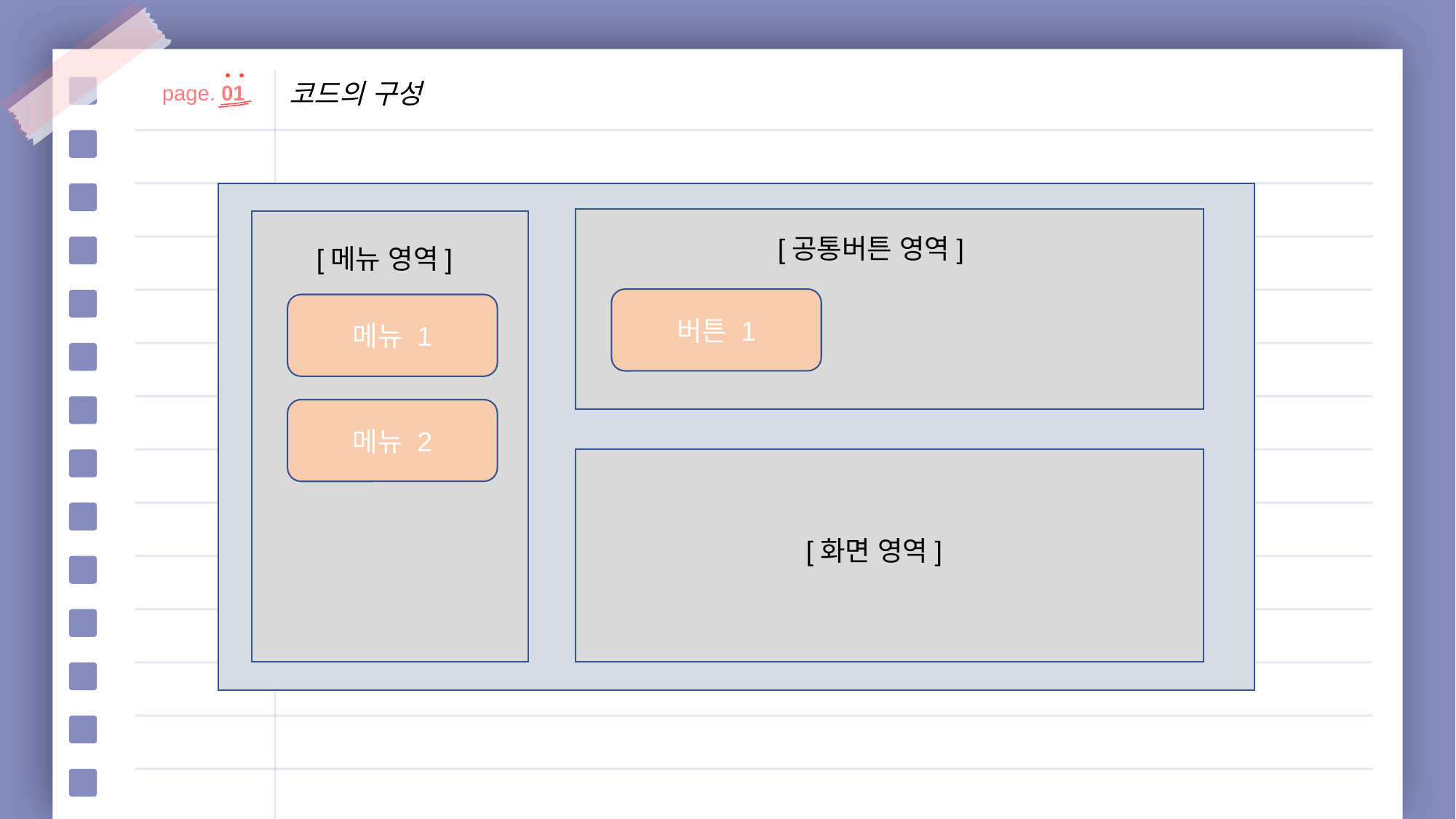

코드의 구성

page. 01

    [공통버튼 영역]
    [메뉴 영역]
버튼 1
메뉴 1
메뉴 2

    [화면 영역]